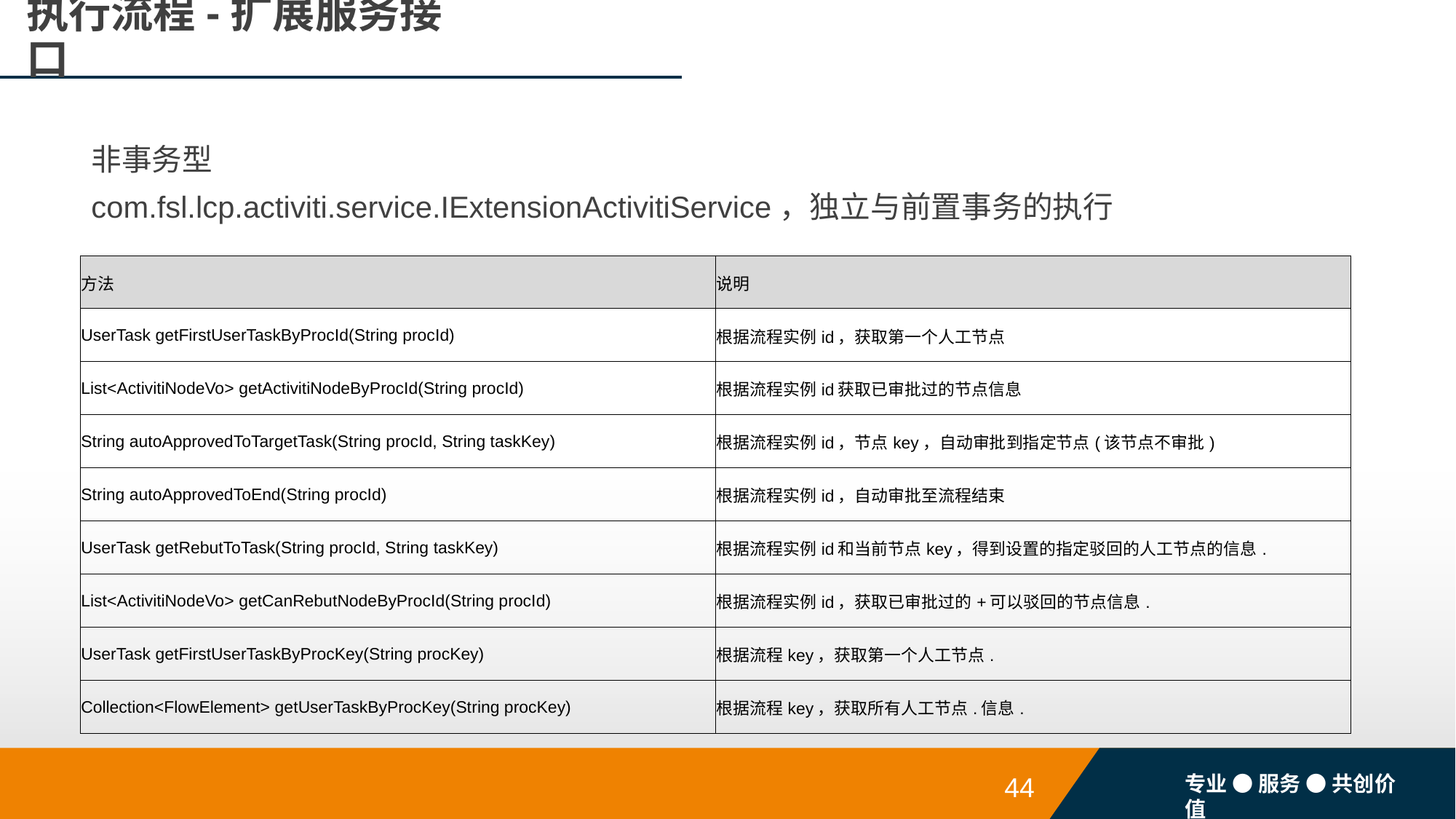

# 执行流程-扩展服务接口
非事务型
com.fsl.lcp.activiti.service.IExtensionActivitiService，独立与前置事务的执行
| 方法 | 说明 |
| --- | --- |
| UserTask getFirstUserTaskByProcId(String procId) | 根据流程实例id，获取第一个人工节点 |
| List<ActivitiNodeVo> getActivitiNodeByProcId(String procId) | 根据流程实例id获取已审批过的节点信息 |
| String autoApprovedToTargetTask(String procId, String taskKey) | 根据流程实例id，节点key，自动审批到指定节点(该节点不审批) |
| String autoApprovedToEnd(String procId) | 根据流程实例id，自动审批至流程结束 |
| UserTask getRebutToTask(String procId, String taskKey) | 根据流程实例id和当前节点key，得到设置的指定驳回的人工节点的信息. |
| List<ActivitiNodeVo> getCanRebutNodeByProcId(String procId) | 根据流程实例id，获取已审批过的+可以驳回的节点信息. |
| UserTask getFirstUserTaskByProcKey(String procKey) | 根据流程key，获取第一个人工节点. |
| Collection<FlowElement> getUserTaskByProcKey(String procKey) | 根据流程key，获取所有人工节点.信息. |